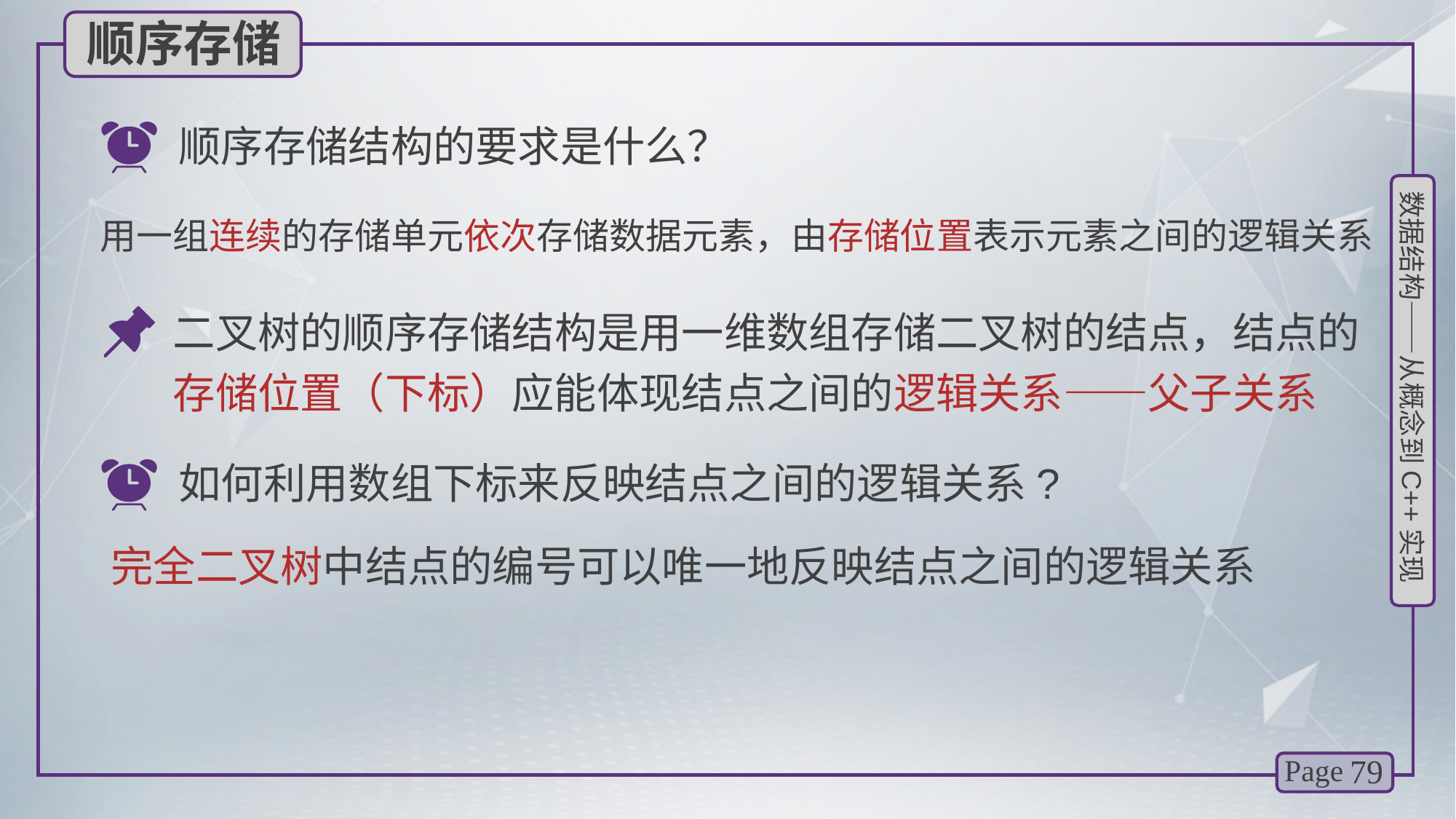

顺序存储

顺序存储结构的要求是什么？

用一组连续的存储单元依次存储数据元素，由存储位置表示元素之间的逻辑关系
二叉树的顺序存储结构是用一维数组存储二叉树的结点，结点的存储位置（下标）应能体现结点之间的逻辑关系——父子关系

如何利用数组下标来反映结点之间的逻辑关系?

完全二叉树中结点的编号可以唯一地反映结点之间的逻辑关系